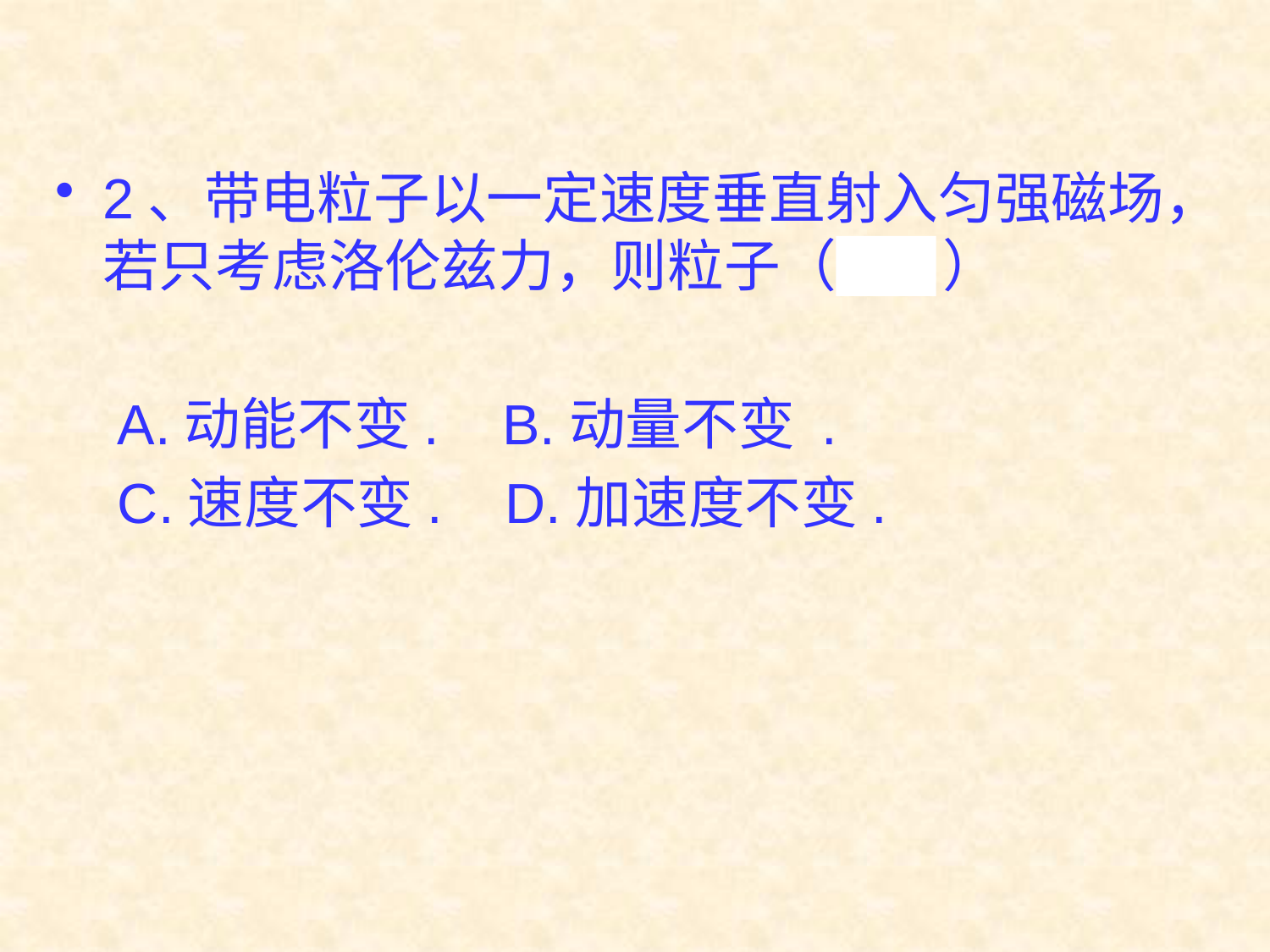

2、带电粒子以一定速度垂直射入匀强磁场，若只考虑洛伦兹力，则粒子（  A ）

    A.动能不变.    B.动量不变 .
    C.速度不变.    D.加速度不变.